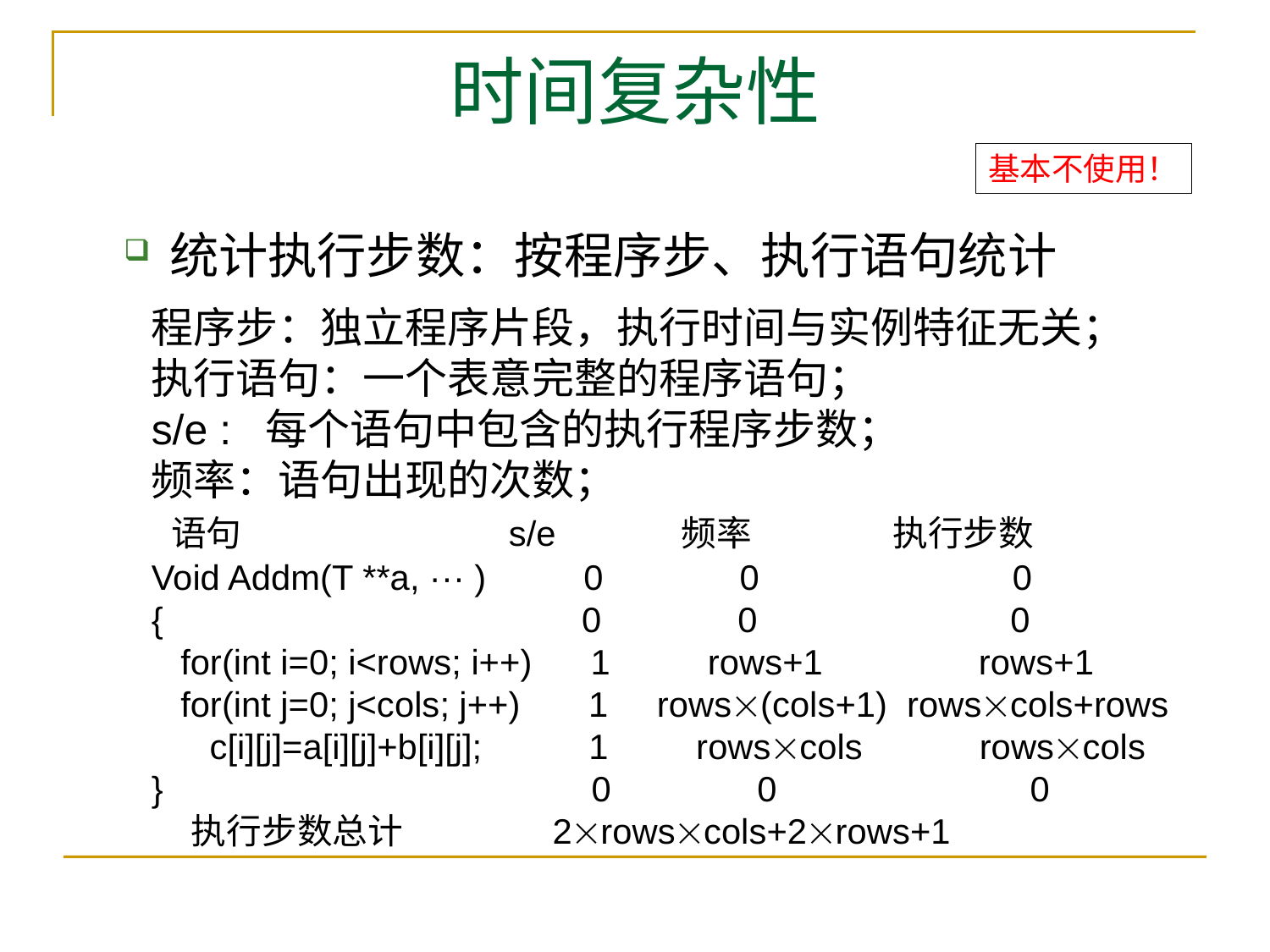

# 时间复杂性
基本不使用！
统计执行步数：按程序步、执行语句统计

程序步：独立程序片段，执行时间与实例特征无关；
执行语句：一个表意完整的程序语句；
s/e :  每个语句中包含的执行程序步数；
频率：语句出现的次数；
 语句                                 s/e            频率                  执行步数
Void Addm(T **a, ··· )          0              0                          0
{                                           0              0                          0
   for(int i=0; i<rows; i++)      1          rows+1                rows+1
   for(int j=0; j<cols; j++)       1     rows×(cols+1)  rows×cols+rows
      c[i][j]=a[i][j]+b[i][j];           1         rows×cols            rows×cols
}                                            0               0                          0
    执行步数总计                  2×rows×cols+2×rows+1